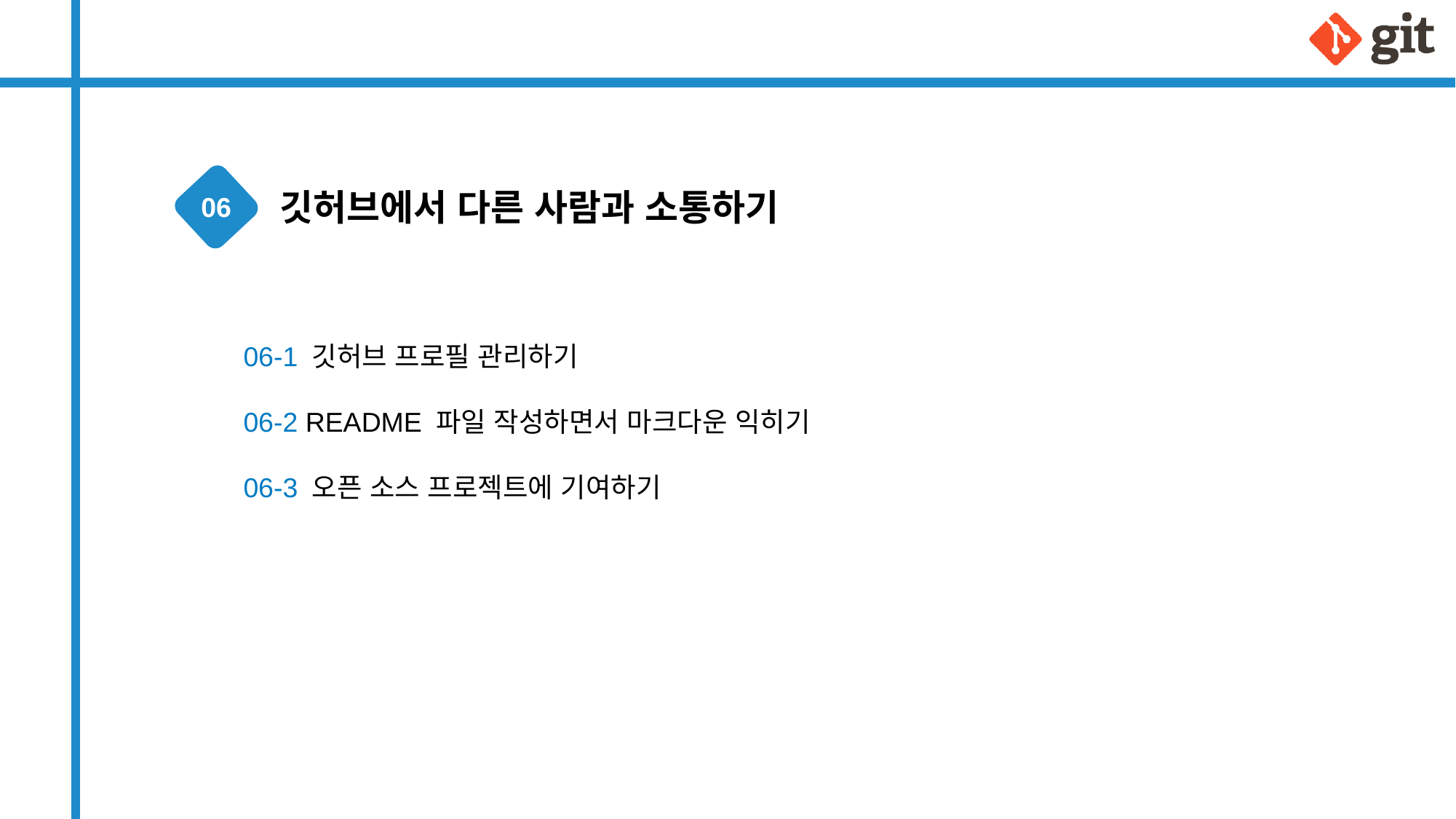

06
깃허브에서 다른 사람과 소통하기
06-1 깃허브 프로필 관리하기
06-2 README 파일 작성하면서 마크다운 익히기
06-3 오픈 소스 프로젝트에 기여하기